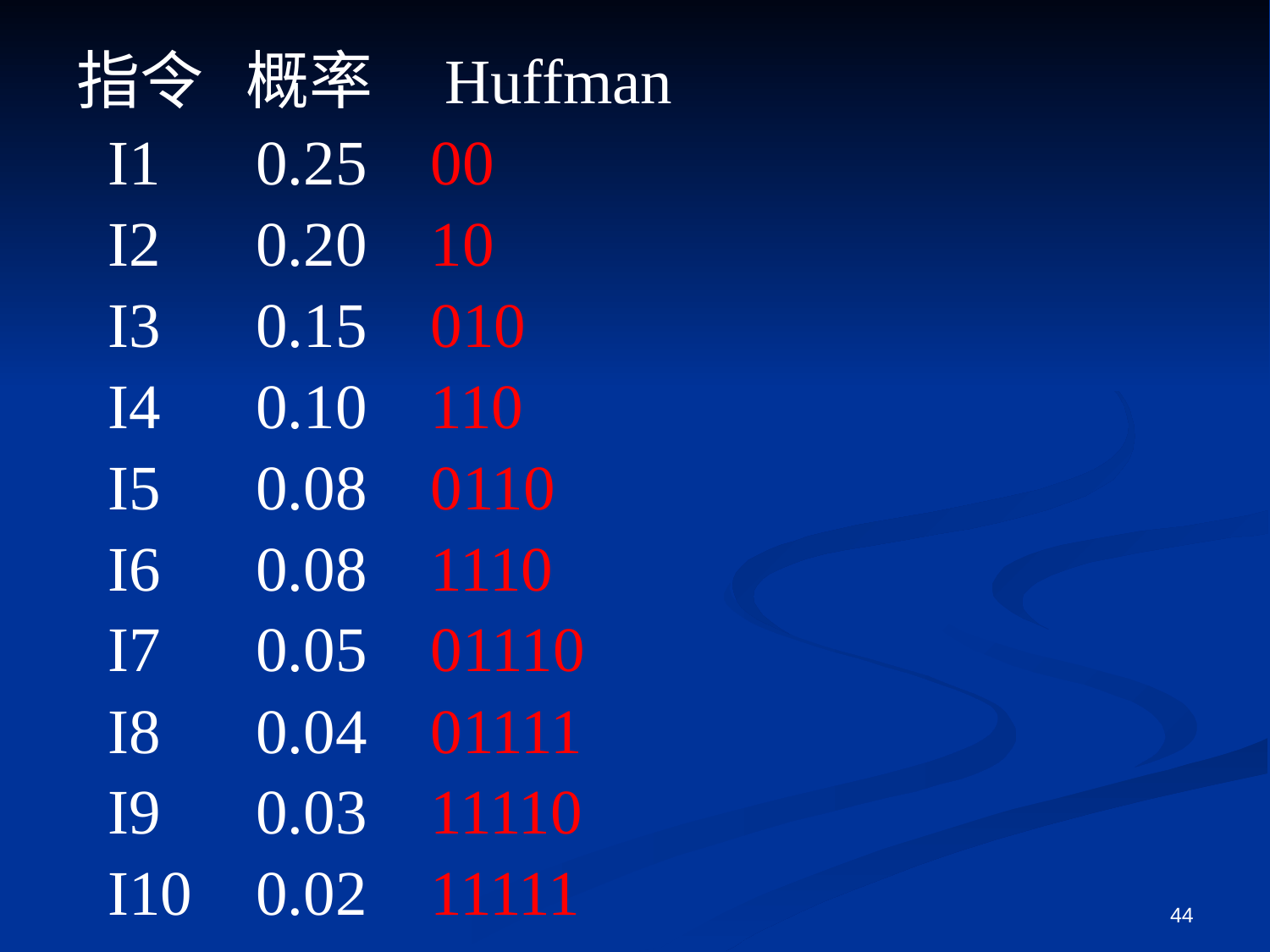

指令   概率    Huffman
  I1      0.25    00
  I2      0.20    10
  I3      0.15    010
  I4      0.10    110
  I5      0.08    0110
  I6      0.08    1110
  I7      0.05    01110
  I8      0.04    01111
  I9      0.03    11110
  I10    0.02    11111
44